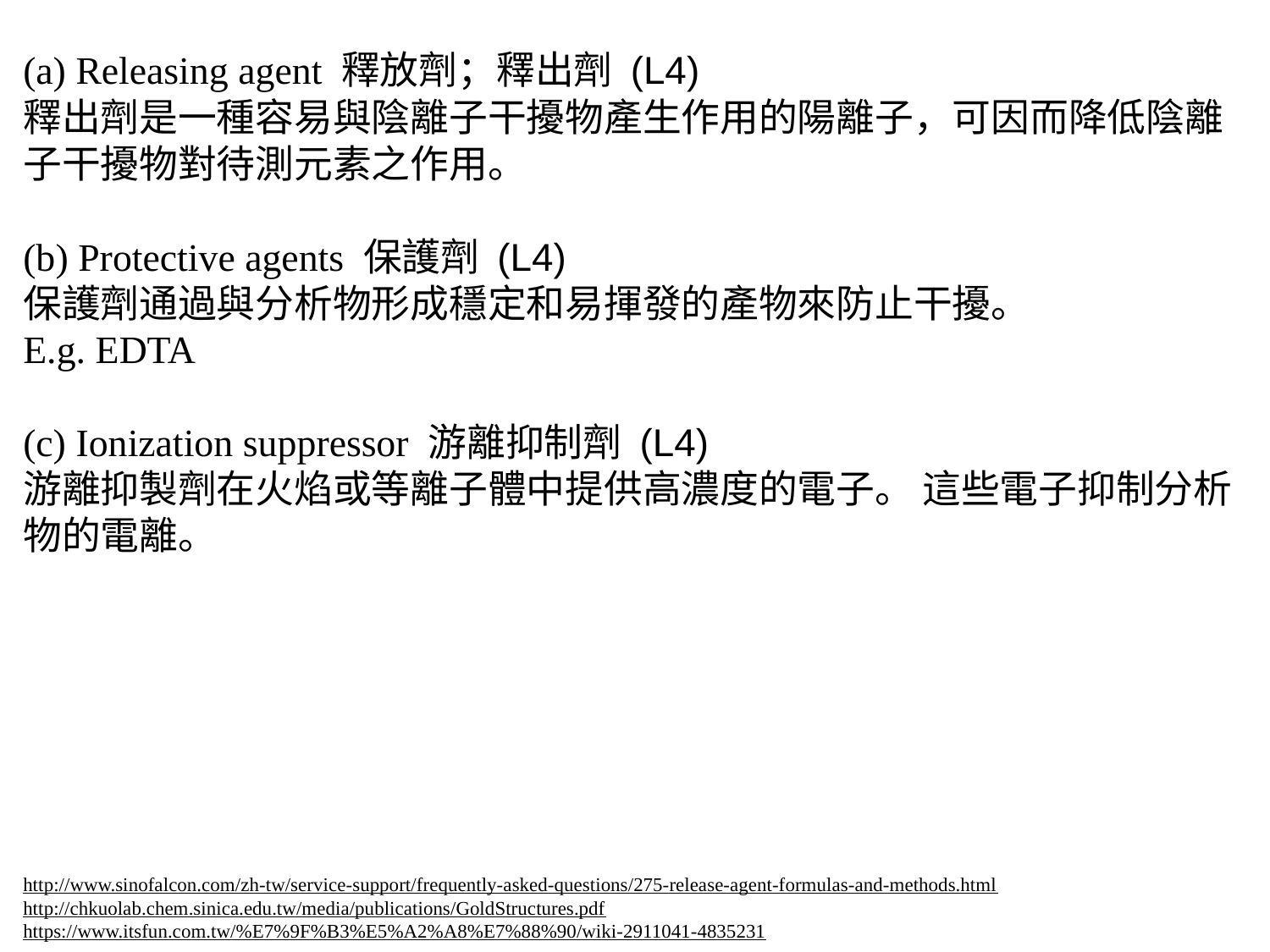

(a) Releasing agent 釋放劑；釋出劑 (L4)
釋出劑是一種容易與陰離子干擾物產生作用的陽離子，可因而降低陰離子干擾物對待測元素之作用。

(b) Protective agents 保護劑 (L4)
保護劑通過與分析物形成穩定和易揮發的產物來防止干擾。
E.g. EDTA

(c) Ionization suppressor 游離抑制劑 (L4)
游離抑製劑在火焰或等離子體中提供高濃度的電子。 這些電子抑制分析物的電離。

http://www.sinofalcon.com/zh-tw/service-support/frequently-asked-questions/275-release-agent-formulas-and-methods.html
http://chkuolab.chem.sinica.edu.tw/media/publications/GoldStructures.pdf
https://www.itsfun.com.tw/%E7%9F%B3%E5%A2%A8%E7%88%90/wiki-2911041-4835231